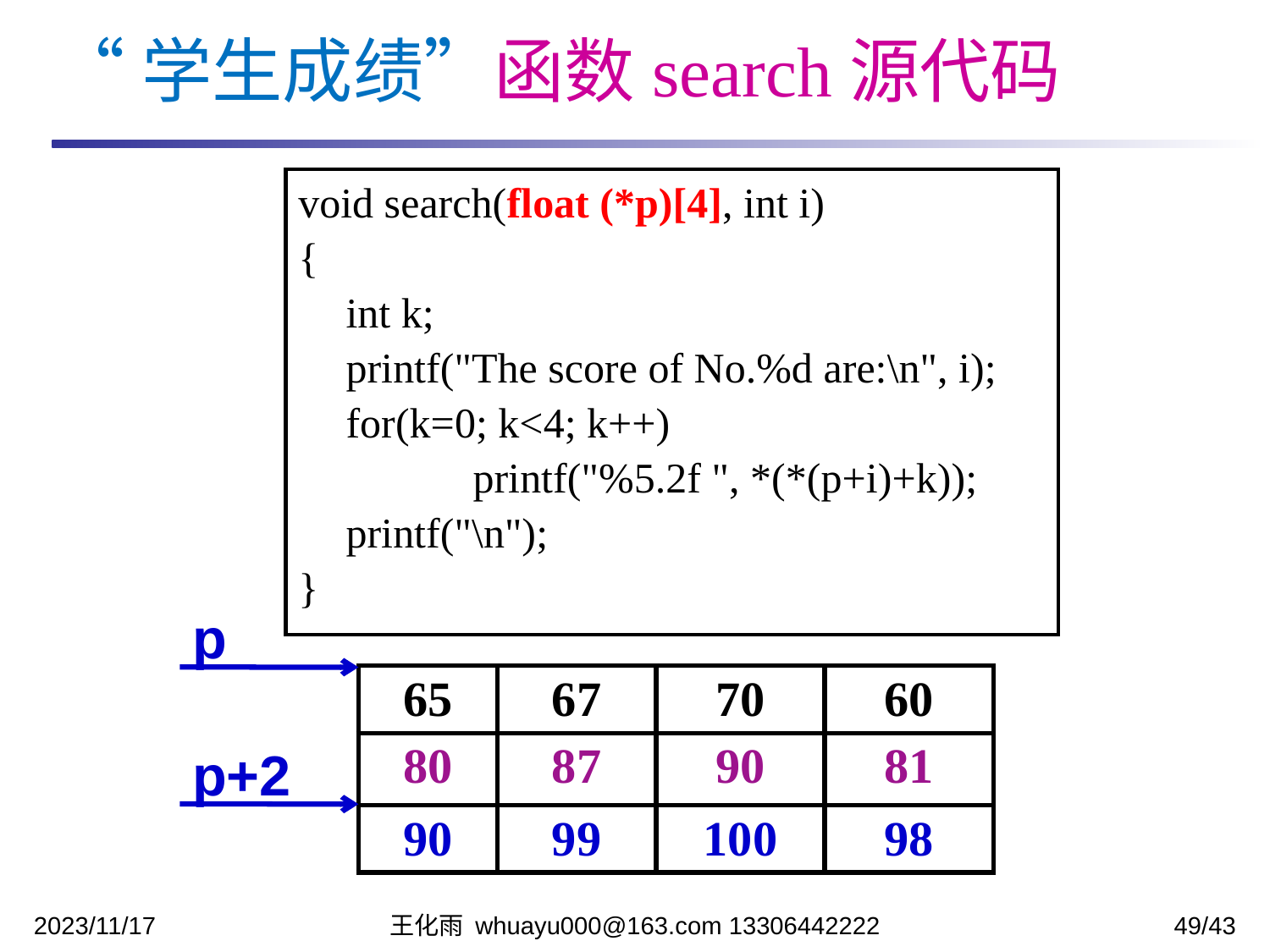

“学生成绩”函数search源代码
void search(float (*p)[4], int i)
{
	int k;
   	printf("The score of No.%d are:\n", i);
   	for(k=0; k<4; k++)
       	printf("%5.2f ", *(*(p+i)+k));
   	printf("\n");
}
p
| 65 | 67 | 70 | 60 |
| --- | --- | --- | --- |
| 80 | 87 | 90 | 81 |
| 90 | 99 | 100 | 98 |
p+2
2023/11/17
王化雨 whuayu000@163.com 13306442222
49/43